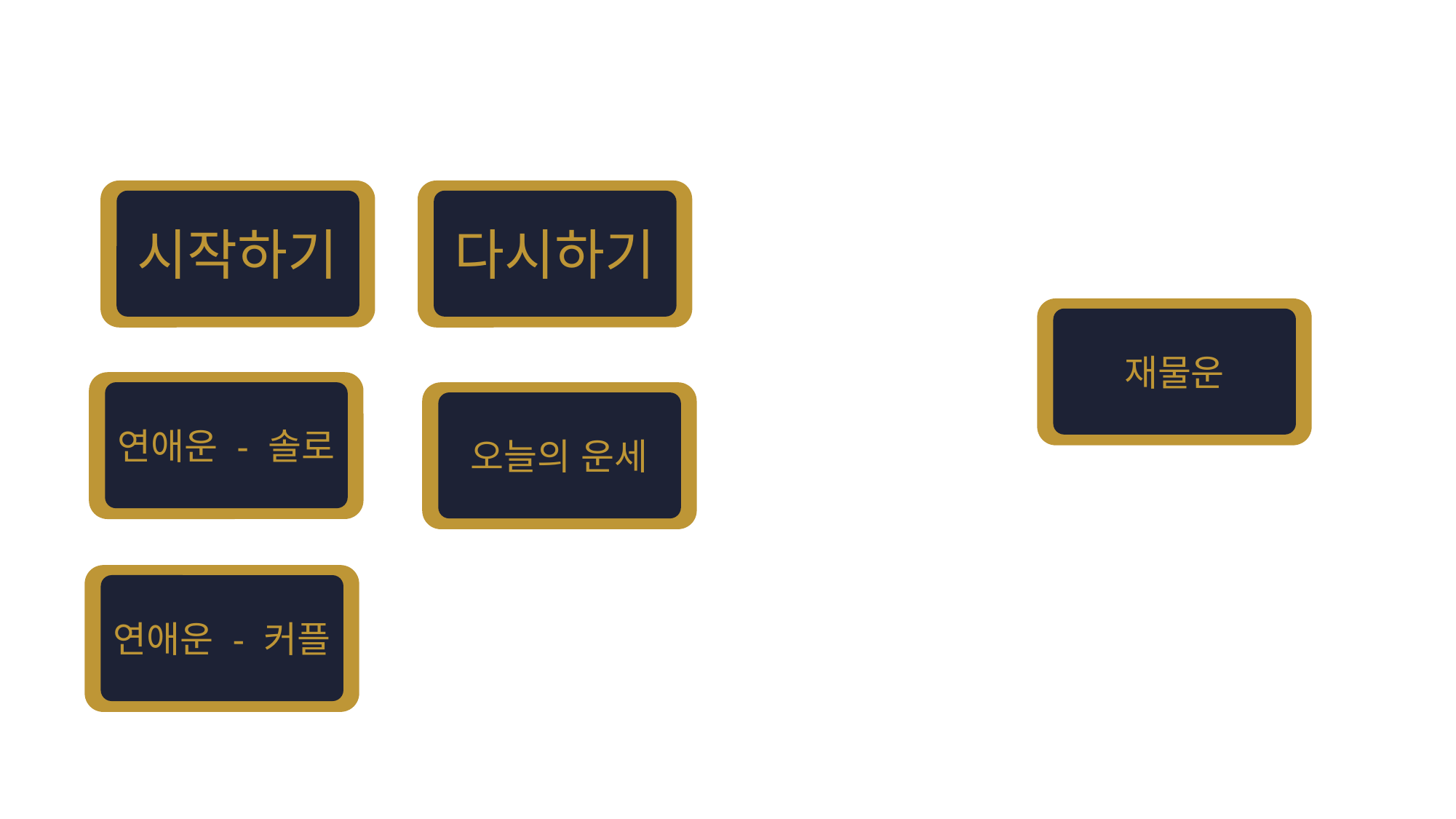

시작하기

다시하기

재물운

연애운 - 솔로

오늘의 운세

연애운 - 커플